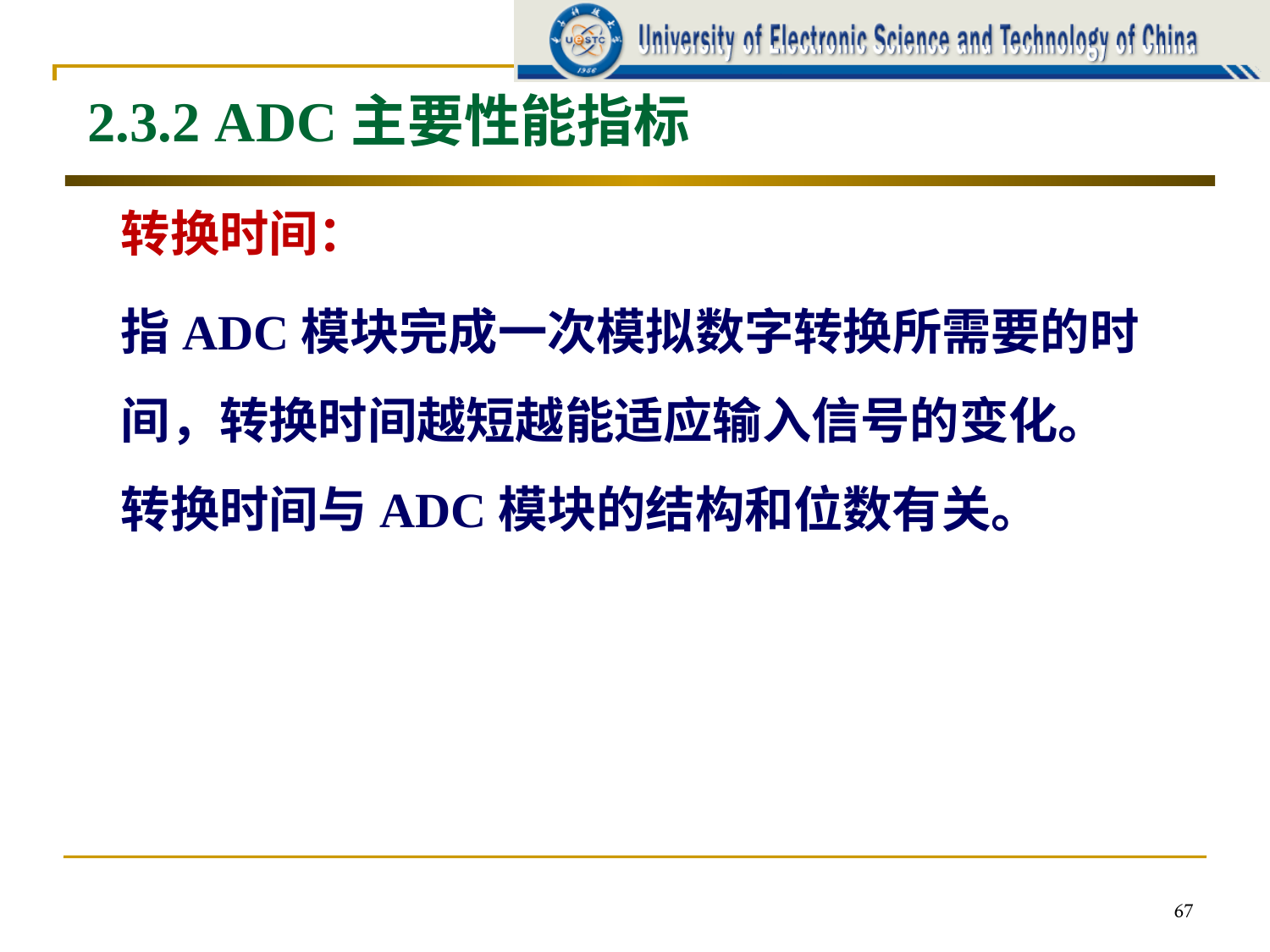

2.3.2 ADC主要性能指标
# 转换时间：
指ADC模块完成一次模拟数字转换所需要的时间，转换时间越短越能适应输入信号的变化。转换时间与ADC模块的结构和位数有关。
67